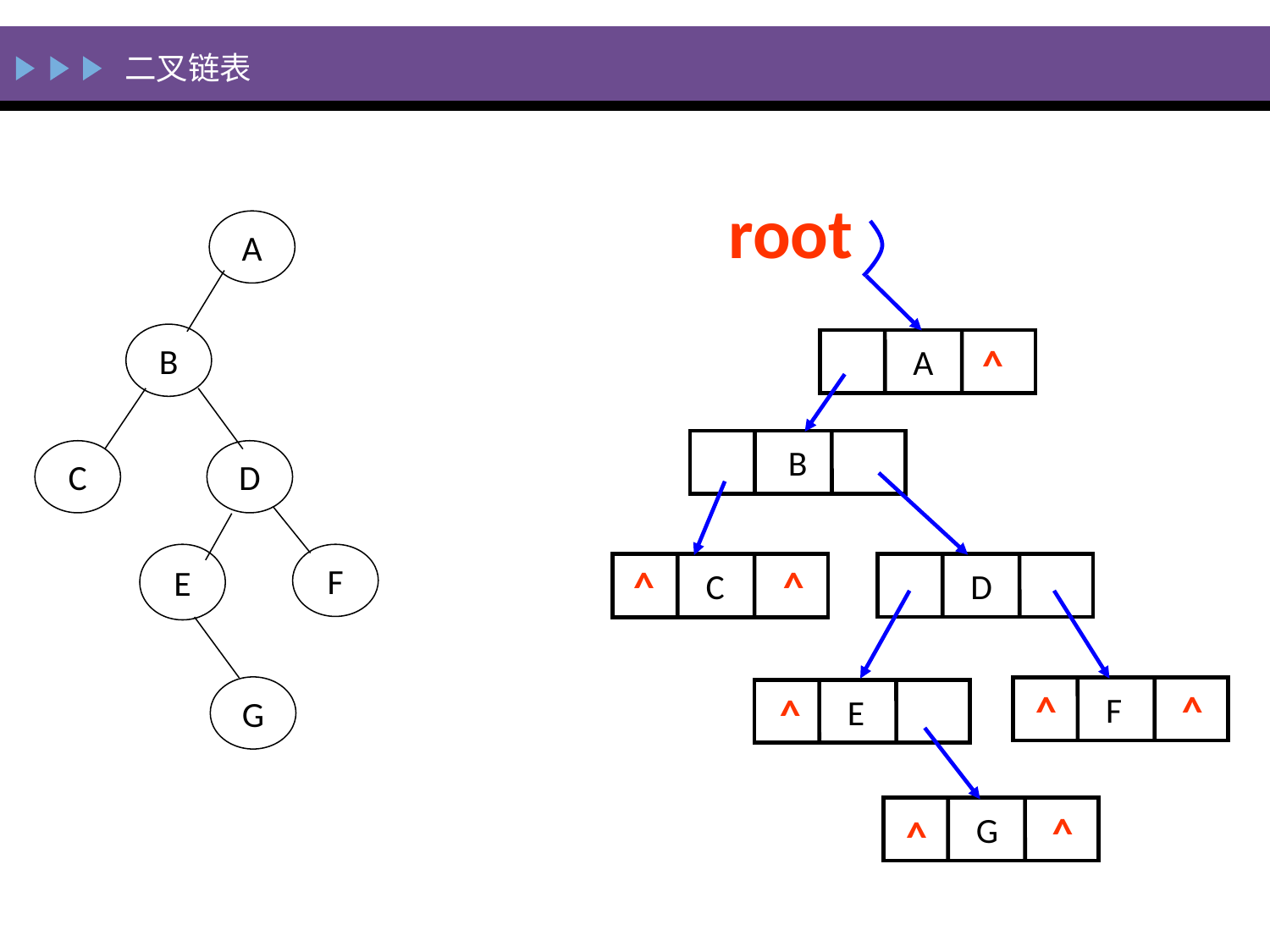

二叉链表
root
A

B

C
D

E
F

G

^
          A

B

          D

          C

          F

          E

          G

^
^

^
^
^

^
^